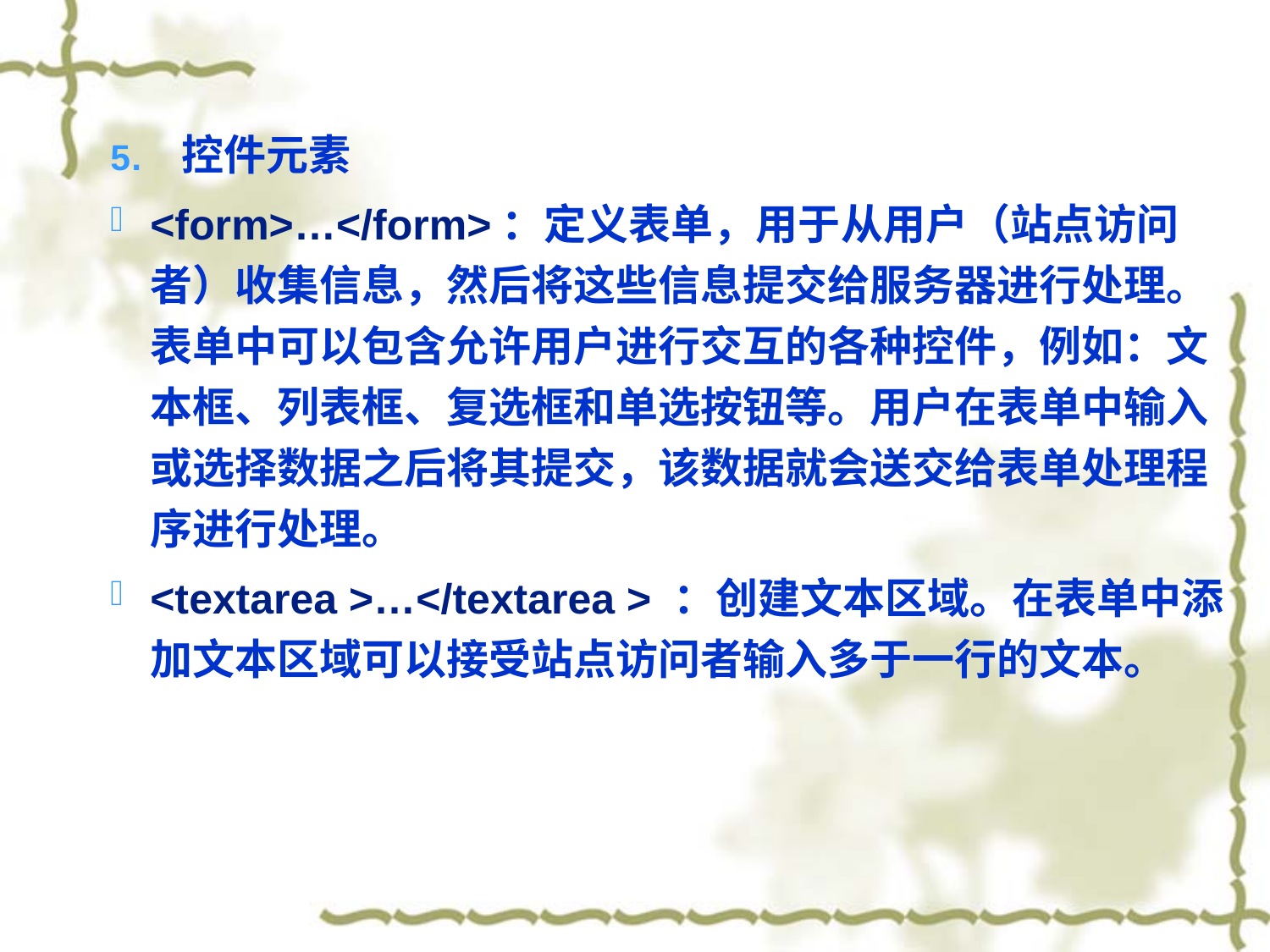

控件元素
<form>…</form>：定义表单，用于从用户（站点访问者）收集信息，然后将这些信息提交给服务器进行处理。表单中可以包含允许用户进行交互的各种控件，例如：文本框、列表框、复选框和单选按钮等。用户在表单中输入或选择数据之后将其提交，该数据就会送交给表单处理程序进行处理。
<textarea >…</textarea > ：创建文本区域。在表单中添加文本区域可以接受站点访问者输入多于一行的文本。